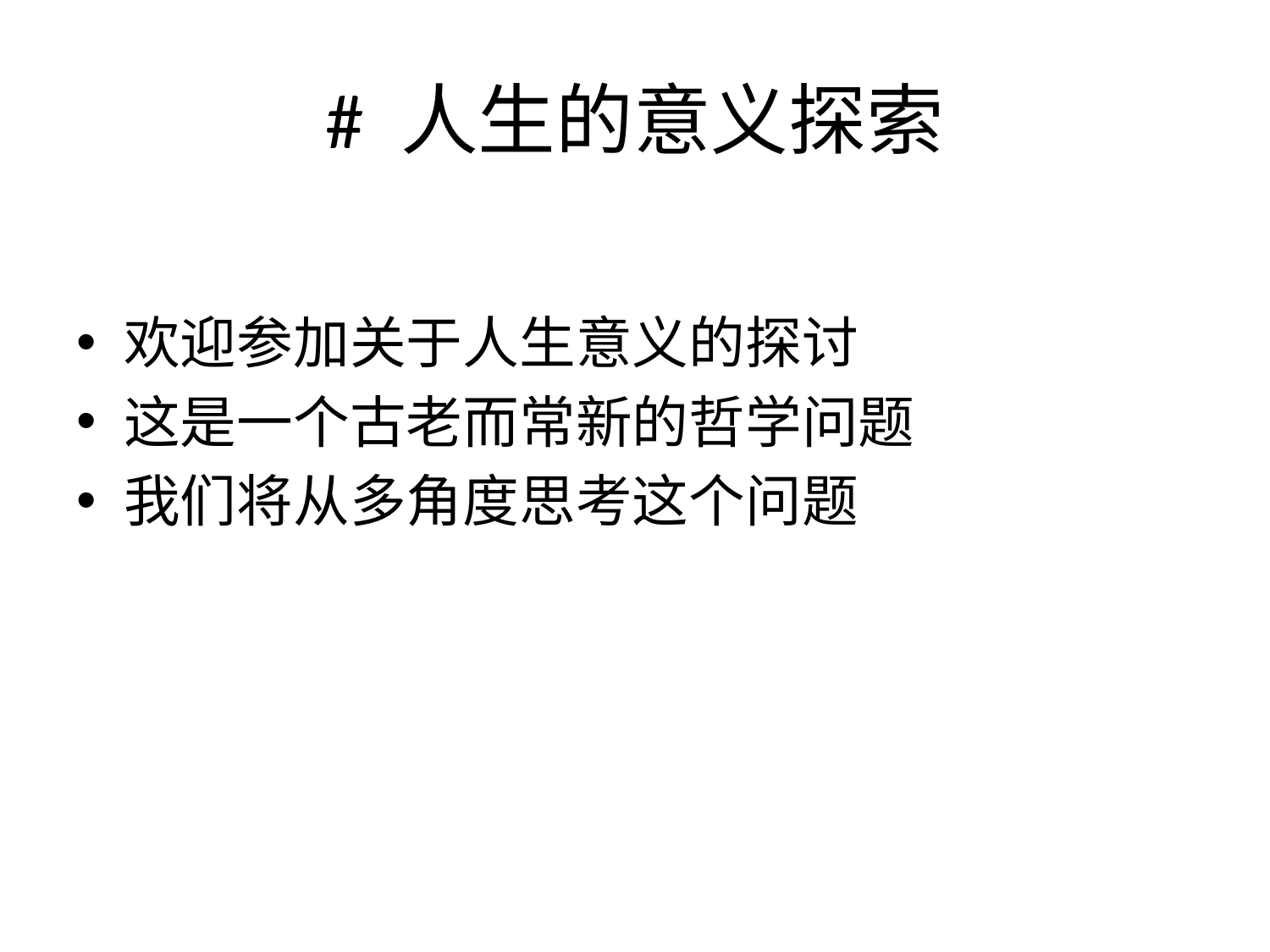

# # 人生的意义探索

欢迎参加关于人生意义的探讨
这是一个古老而常新的哲学问题
我们将从多角度思考这个问题